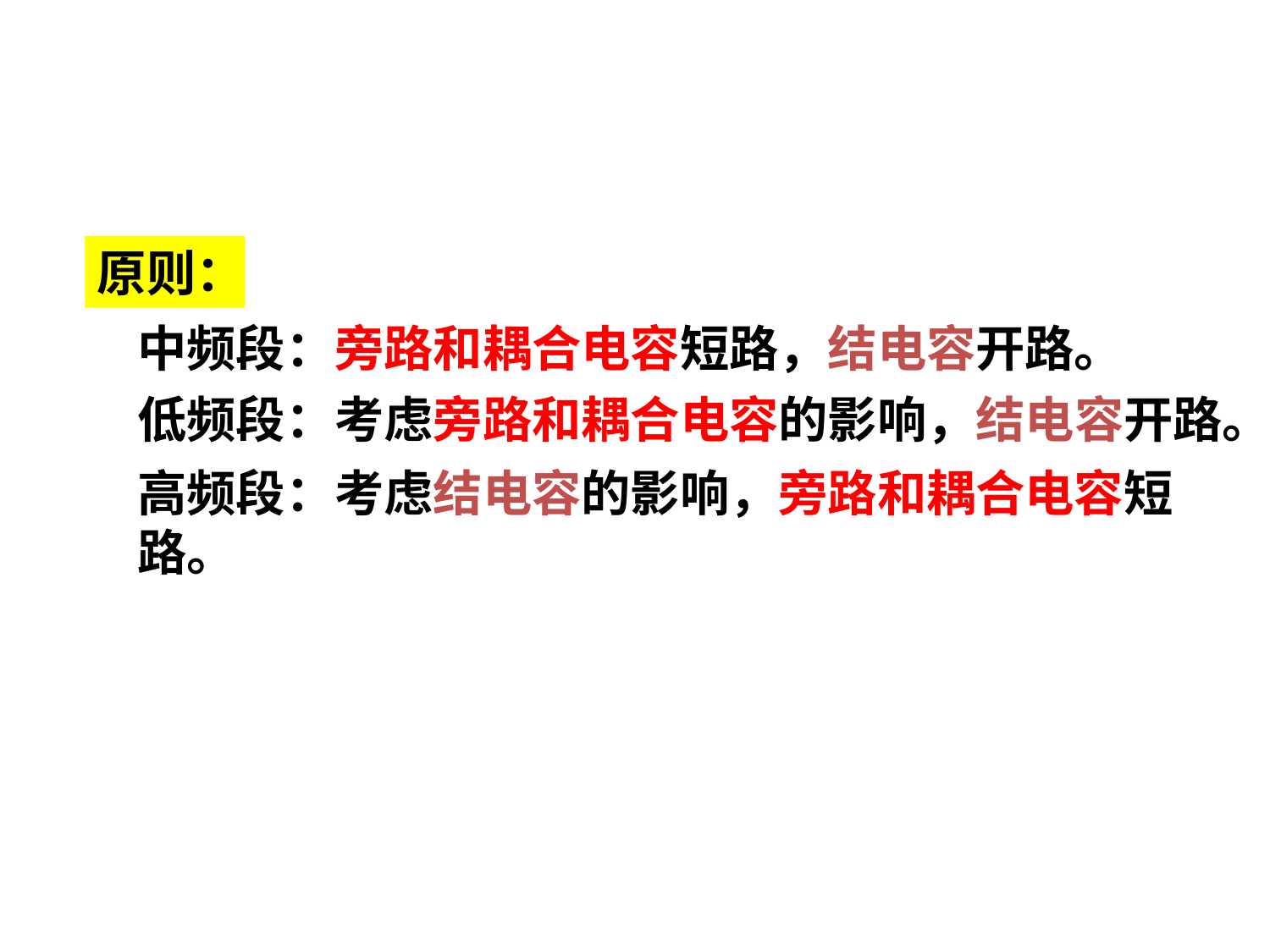

原则：
中频段：旁路和耦合电容短路，结电容开路。
低频段：考虑旁路和耦合电容的影响，结电容开路。
高频段：考虑结电容的影响，旁路和耦合电容短路。